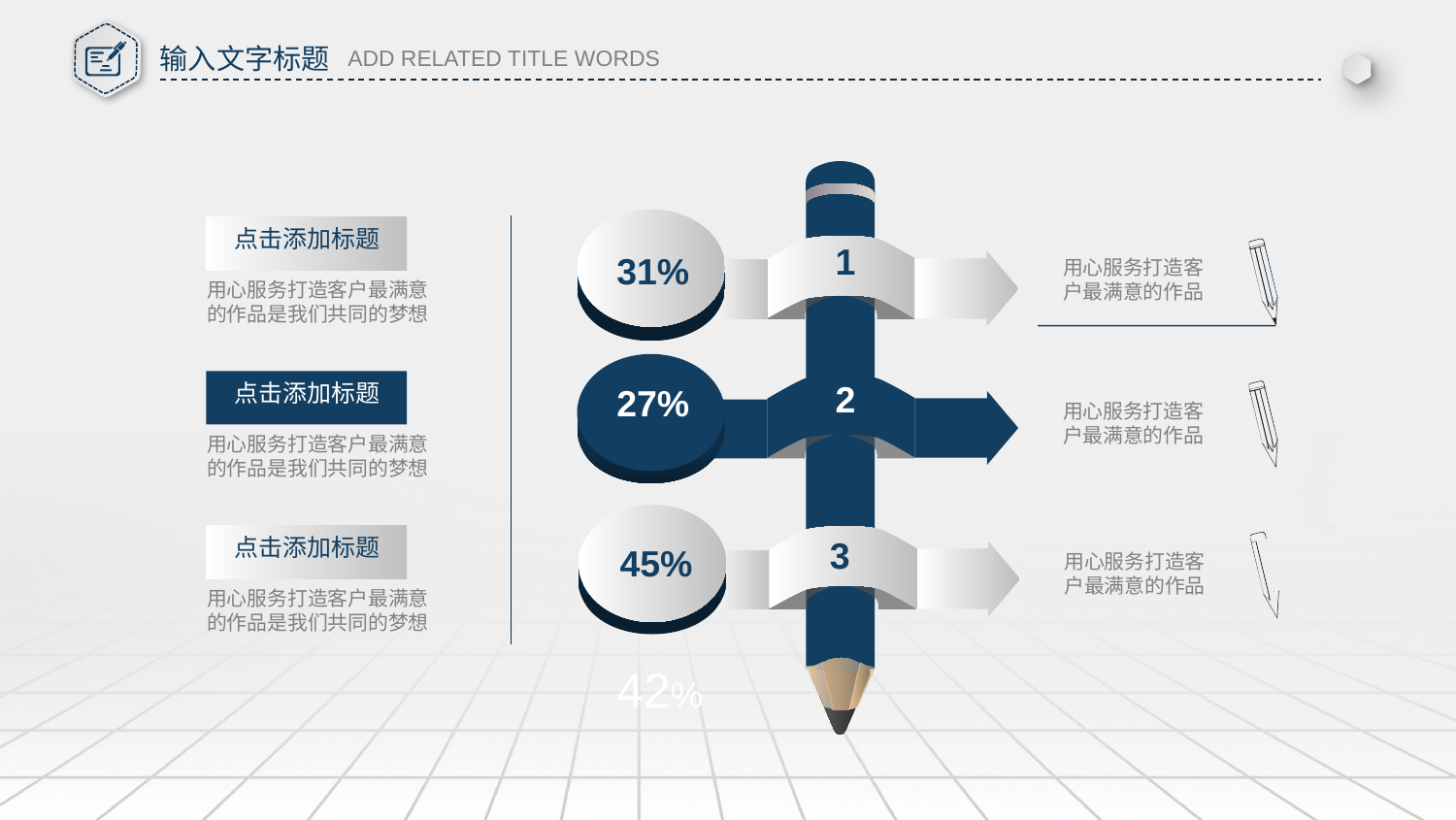

1

31%
用心服务打造客
户最满意的作品
点击添加标题

用心服务打造客户最满意
的作品是我们共同的梦想
点击添加标题

用心服务打造客户最满意
的作品是我们共同的梦想
点击添加标题

用心服务打造客户最满意
的作品是我们共同的梦想

2
27%

用心服务打造客
户最满意的作品

         3

42%
3

45%

用心服务打造客
户最满意的作品
27%
42%